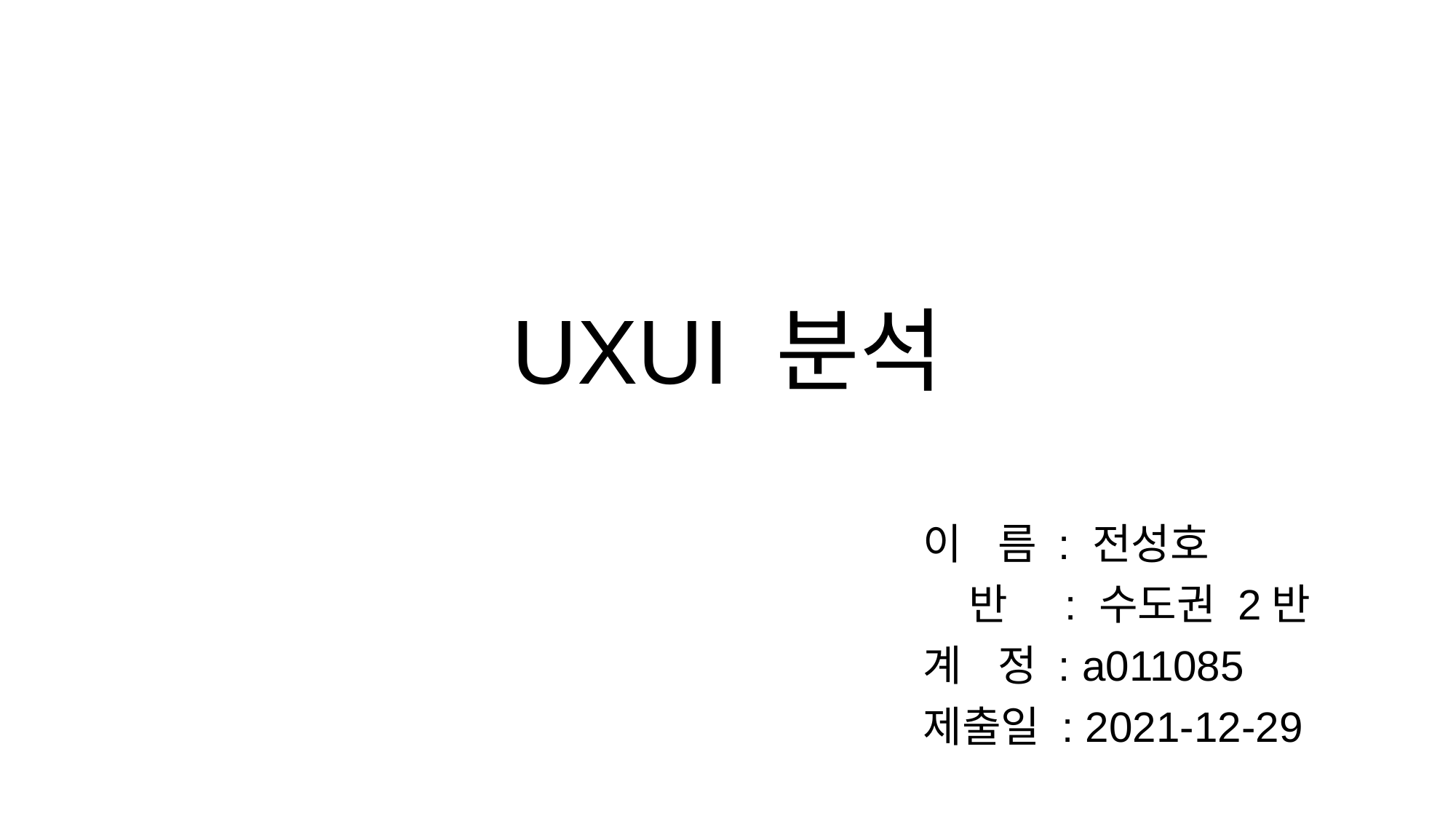

# UXUI 분석
이   름 : 전성호
   반    : 수도권 2반
계   정 : a011085
제출일 : 2021-12-29